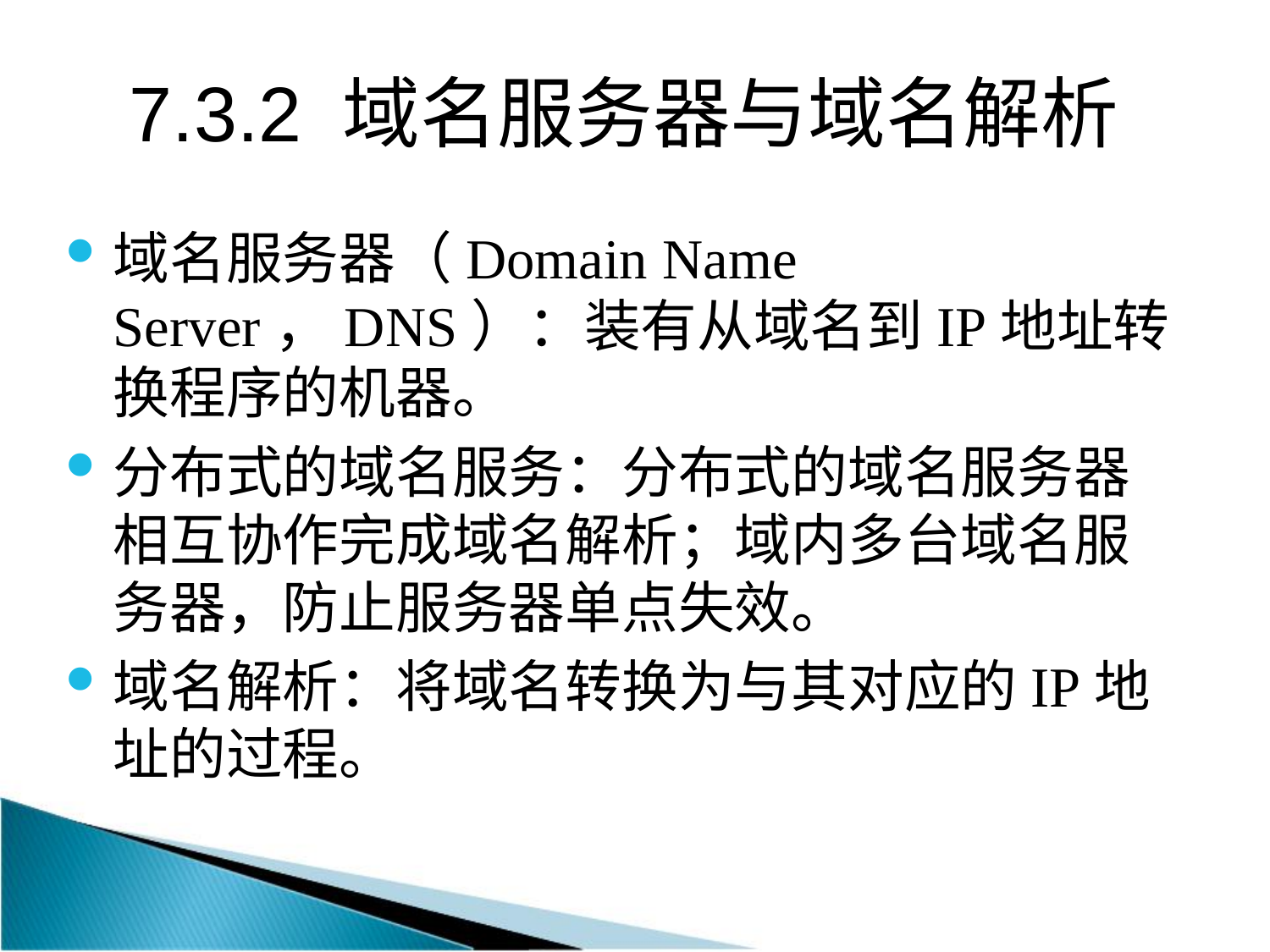

# 7.3.2 域名服务器与域名解析
域名服务器（Domain Name Server，DNS）：装有从域名到IP地址转换程序的机器。
分布式的域名服务：分布式的域名服务器相互协作完成域名解析；域内多台域名服务器，防止服务器单点失效。
域名解析：将域名转换为与其对应的IP地址的过程。